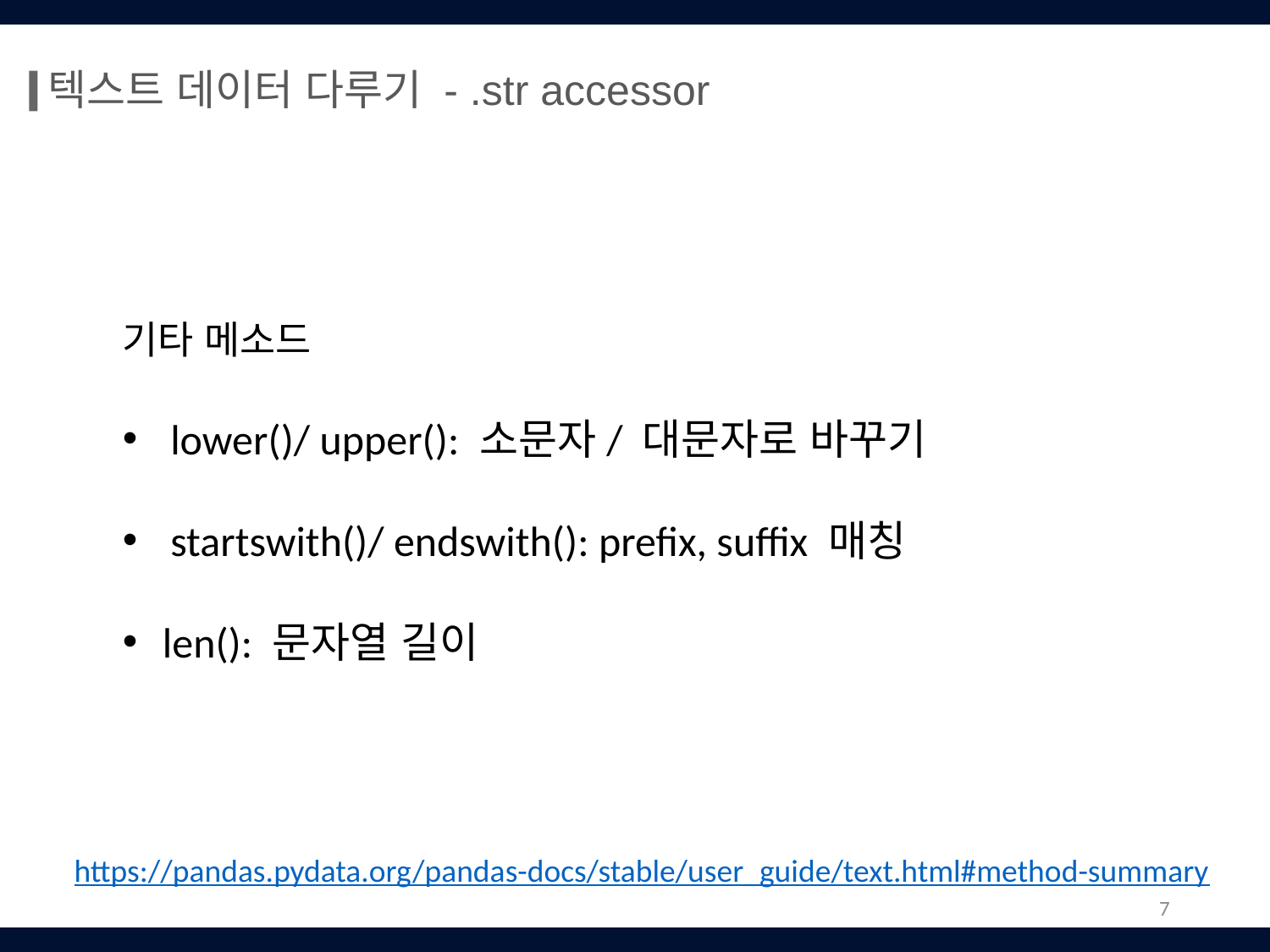

텍스트 데이터 다루기 - .str accessor
기타 메소드
lower()/ upper(): 소문자/ 대문자로 바꾸기
startswith()/ endswith(): prefix, suffix 매칭
len(): 문자열 길이
https://pandas.pydata.org/pandas-docs/stable/user_guide/text.html#method-summary
7